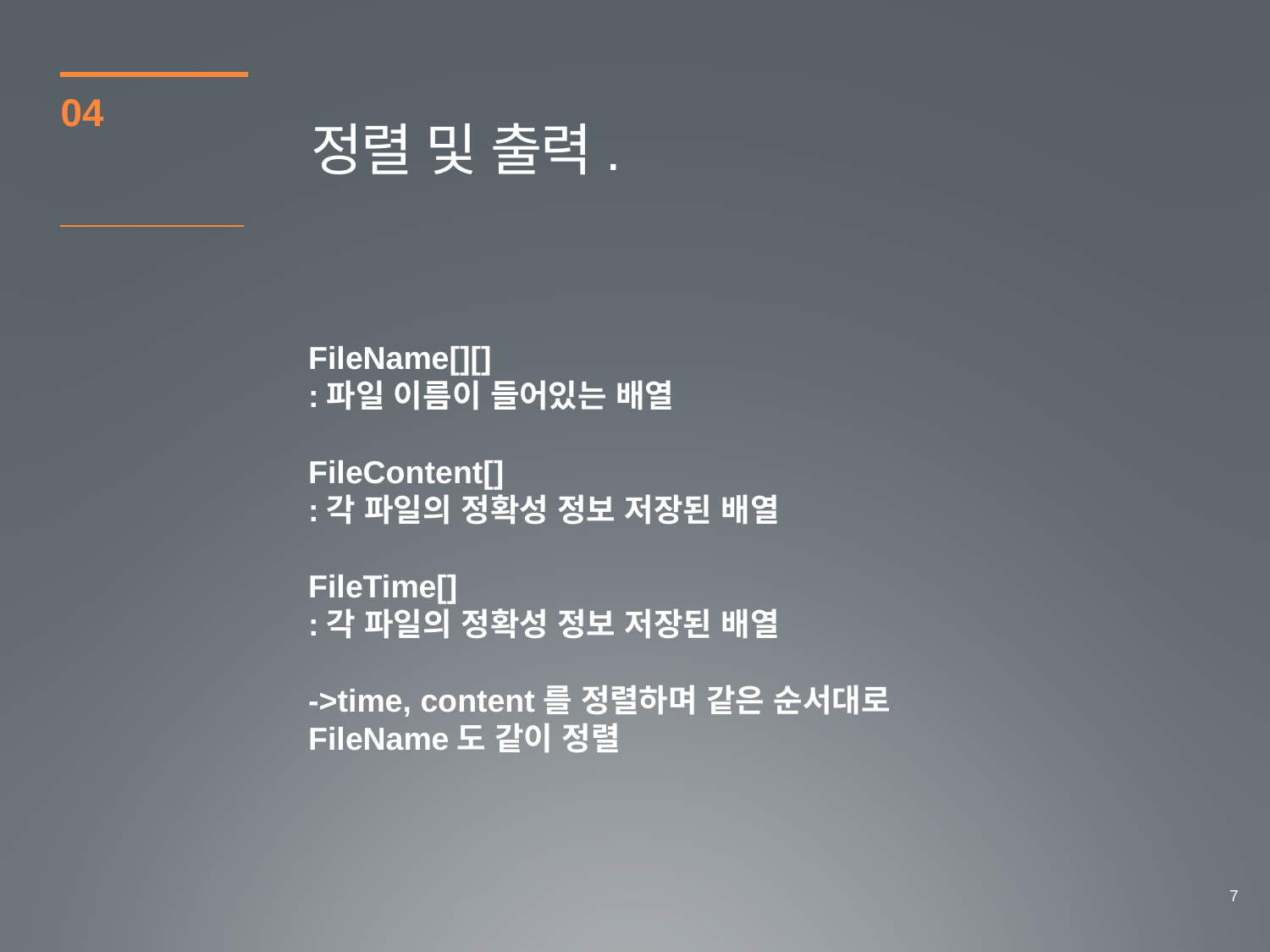

04
정렬 및 출력.
FileName[][]
:파일 이름이 들어있는 배열

FileContent[]
:각 파일의 정확성 정보 저장된 배열

FileTime[]
:각 파일의 정확성 정보 저장된 배열

->time, content를 정렬하며 같은 순서대로
FileName도 같이 정렬